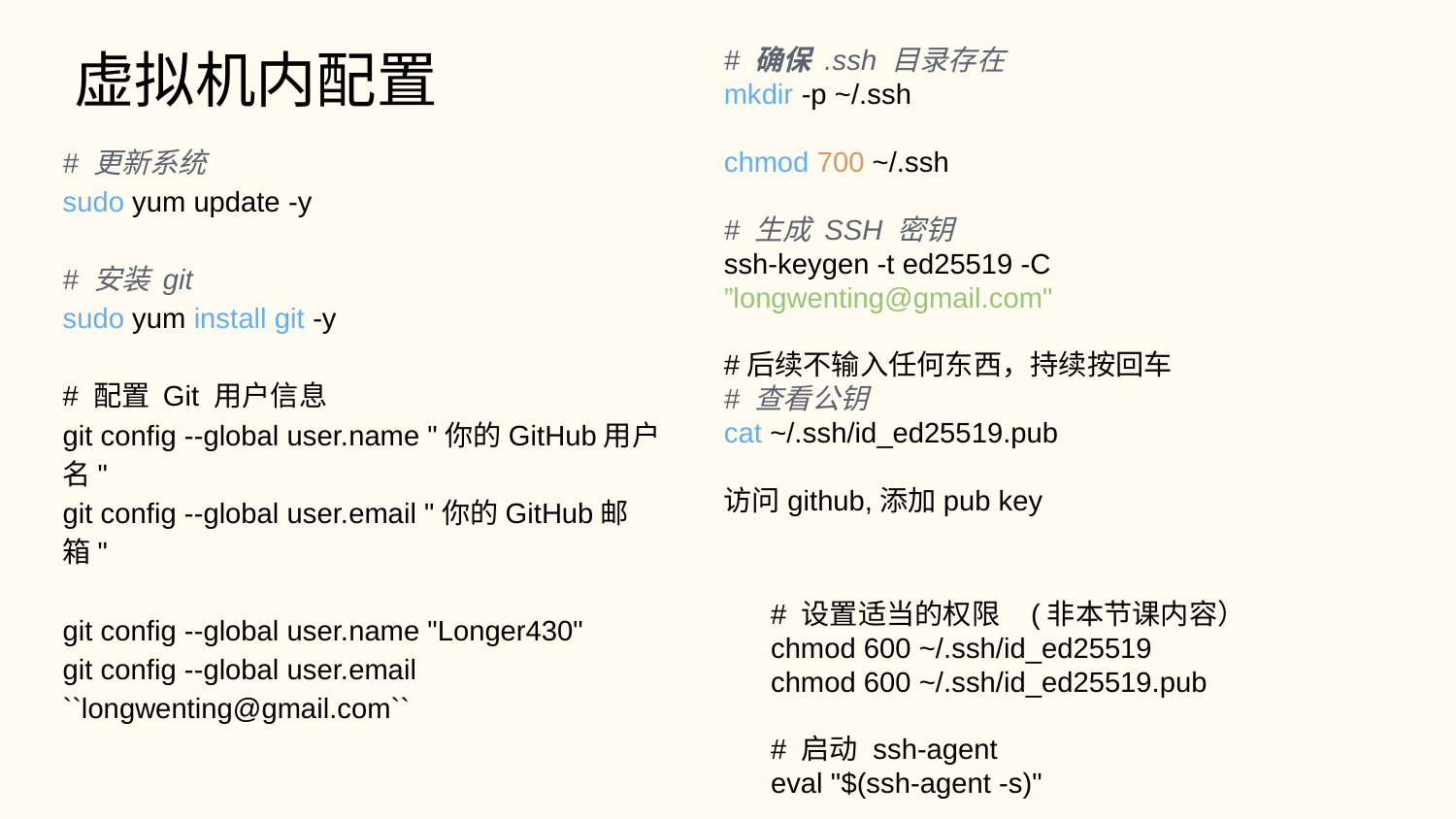

# 虚拟机内配置
# 确保 .ssh 目录存在
mkdir -p ~/.ssh

chmod 700 ~/.ssh

# 生成 SSH 密钥
ssh-keygen -t ed25519 -C ”longwenting@gmail.com"

#后续不输入任何东西，持续按回车
# 查看公钥
cat ~/.ssh/id_ed25519.pub

访问github,添加pub key

# 更新系统
sudo yum update -y

# 安装 git
sudo yum install git -y

# 配置 Git 用户信息
git config --global user.name "你的GitHub用户名"
git config --global user.email "你的GitHub邮箱"

git config --global user.name "Longer430"
git config --global user.email ``longwenting@gmail.com``

# 设置适当的权限   (非本节课内容）
chmod 600 ~/.ssh/id_ed25519
chmod 600 ~/.ssh/id_ed25519.pub

# 启动 ssh-agent
eval "$(ssh-agent -s)"

# 添加私钥到 ssh-agent
ssh-add ~/.ssh/id_ed25519